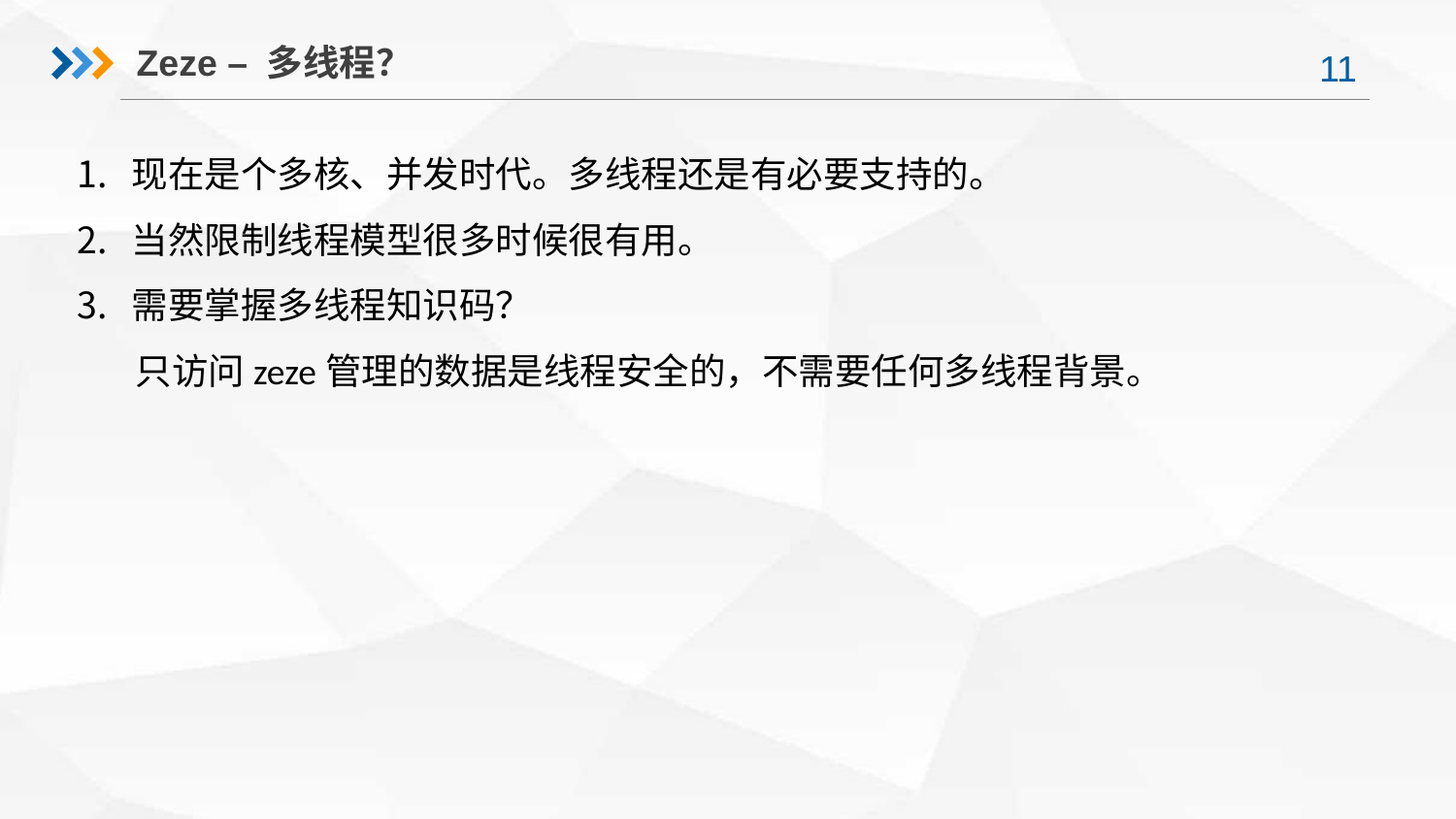

Zeze – 多线程？
现在是个多核、并发时代。多线程还是有必要支持的。
当然限制线程模型很多时候很有用。
需要掌握多线程知识码？
      只访问zeze管理的数据是线程安全的，不需要任何多线程背景。